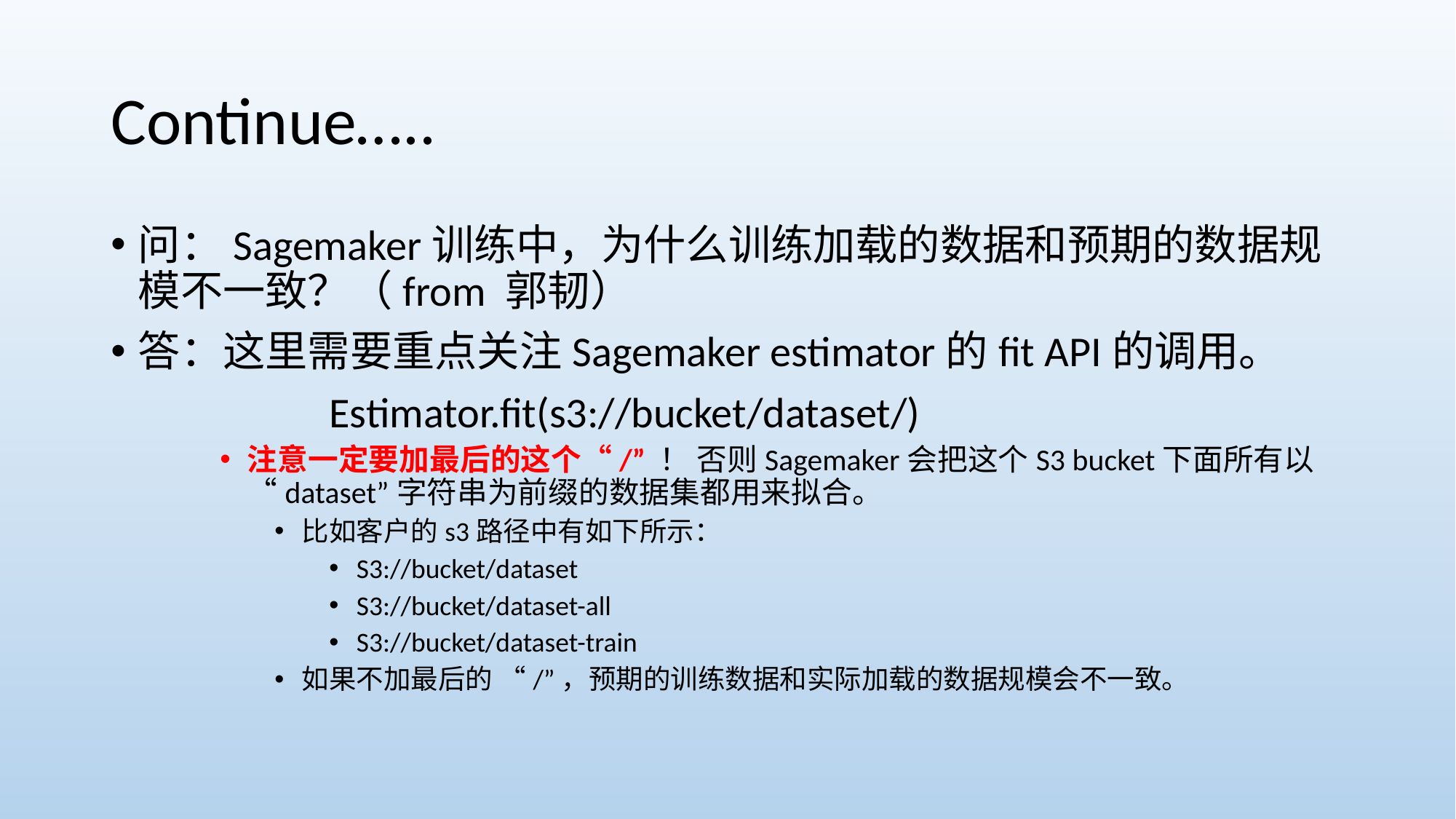

# Continue…..
问：Sagemaker训练中，为什么训练加载的数据和预期的数据规模不一致？（from 郭韧）
答：这里需要重点关注Sagemaker estimator的fit API的调用。
		Estimator.fit(s3://bucket/dataset/)
注意一定要加最后的这个“/” ！ 否则Sagemaker会把这个S3 bucket下面所有以“dataset”字符串为前缀的数据集都用来拟合。
比如客户的s3路径中有如下所示：
S3://bucket/dataset
S3://bucket/dataset-all
S3://bucket/dataset-train
如果不加最后的 “/”，预期的训练数据和实际加载的数据规模会不一致。